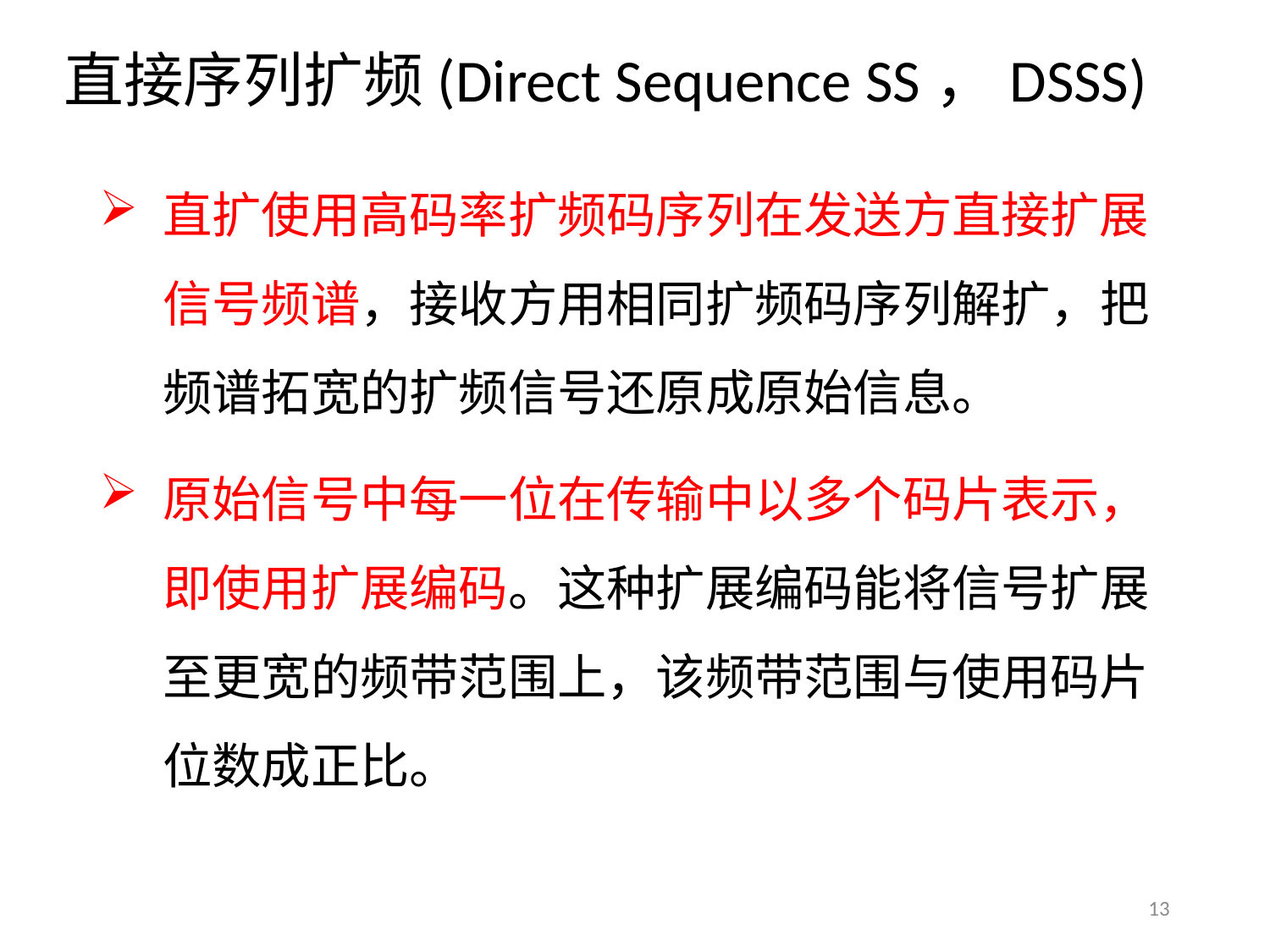

13
# 直接序列扩频(Direct Sequence SS，DSSS)
直扩使用高码率扩频码序列在发送方直接扩展信号频谱，接收方用相同扩频码序列解扩，把频谱拓宽的扩频信号还原成原始信息。
原始信号中每一位在传输中以多个码片表示，即使用扩展编码。这种扩展编码能将信号扩展至更宽的频带范围上，该频带范围与使用码片位数成正比。